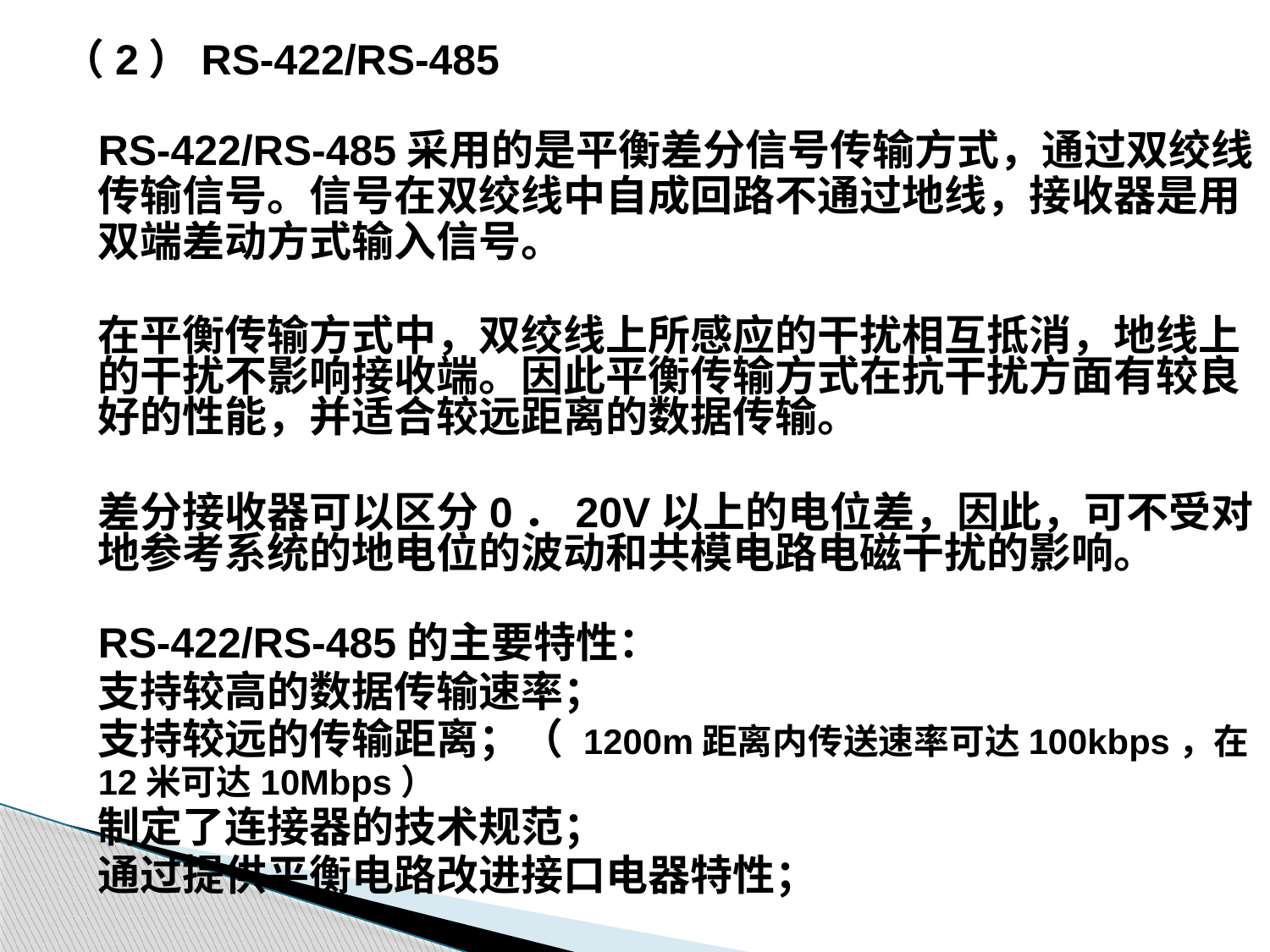

（2）RS-422/RS-485

	RS-422/RS-485采用的是平衡差分信号传输方式，通过双绞线传输信号。信号在双绞线中自成回路不通过地线，接收器是用双端差动方式输入信号。

	在平衡传输方式中，双绞线上所感应的干扰相互抵消，地线上的干扰不影响接收端。因此平衡传输方式在抗干扰方面有较良好的性能，并适合较远距离的数据传输。

	差分接收器可以区分0．20V以上的电位差，因此，可不受对地参考系统的地电位的波动和共模电路电磁干扰的影响。

	RS-422/RS-485的主要特性：
	支持较高的数据传输速率；
	支持较远的传输距离；（ 1200m距离内传送速率可达100kbps，在12米可达10Mbps）
	制定了连接器的技术规范；
	通过提供平衡电路改进接口电器特性；